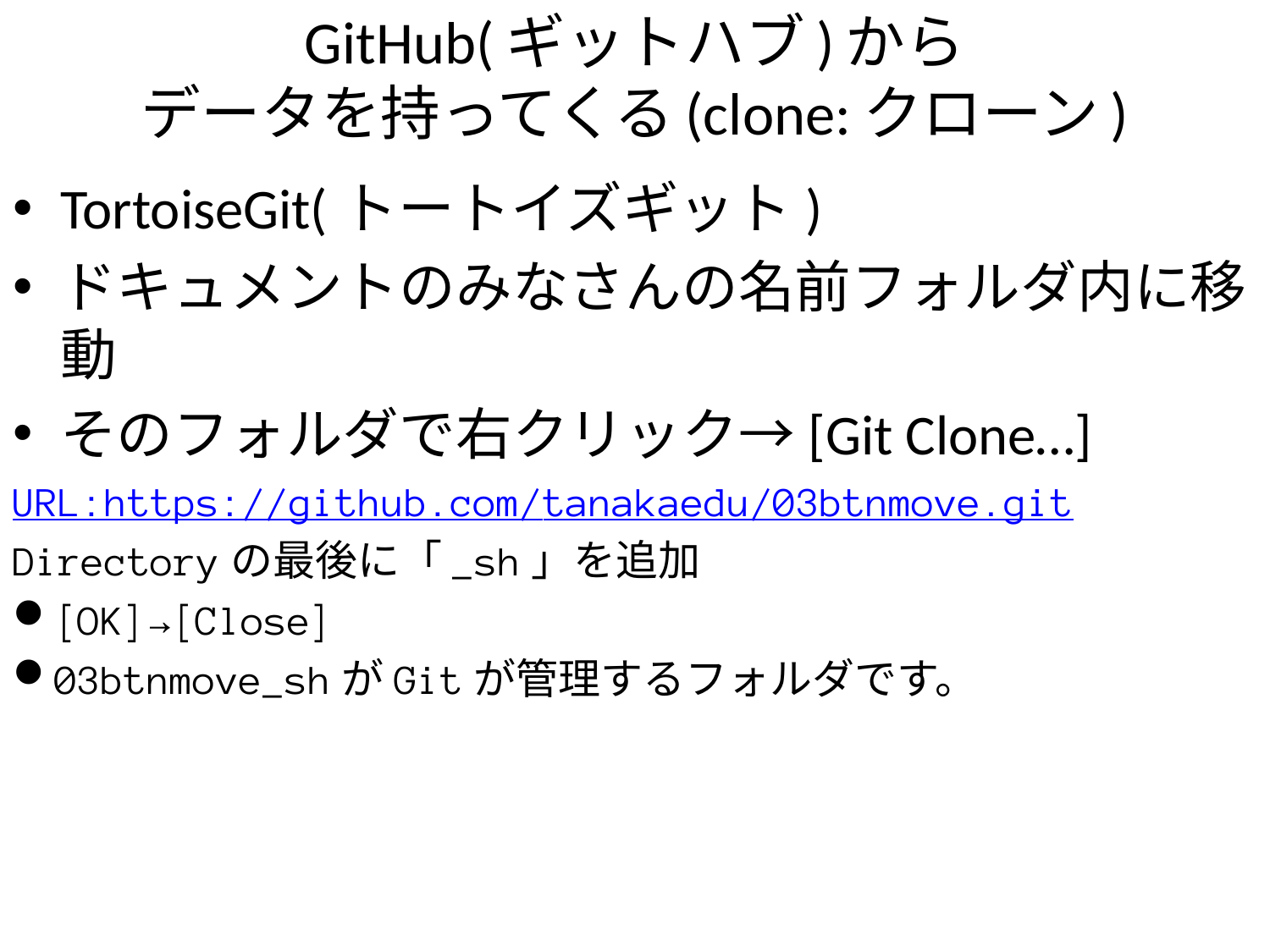

# GitHub(ギットハブ)から データを持ってくる(clone:クローン)
TortoiseGit(トートイズギット)
ドキュメントのみなさんの名前フォルダ内に移動
そのフォルダで右クリック→[Git Clone…]
URL:https://github.com/tanakaedu/03btnmove.git
Directoryの最後に「_sh」を追加
[OK]→[Close]
03btnmove_shがGitが管理するフォルダです。